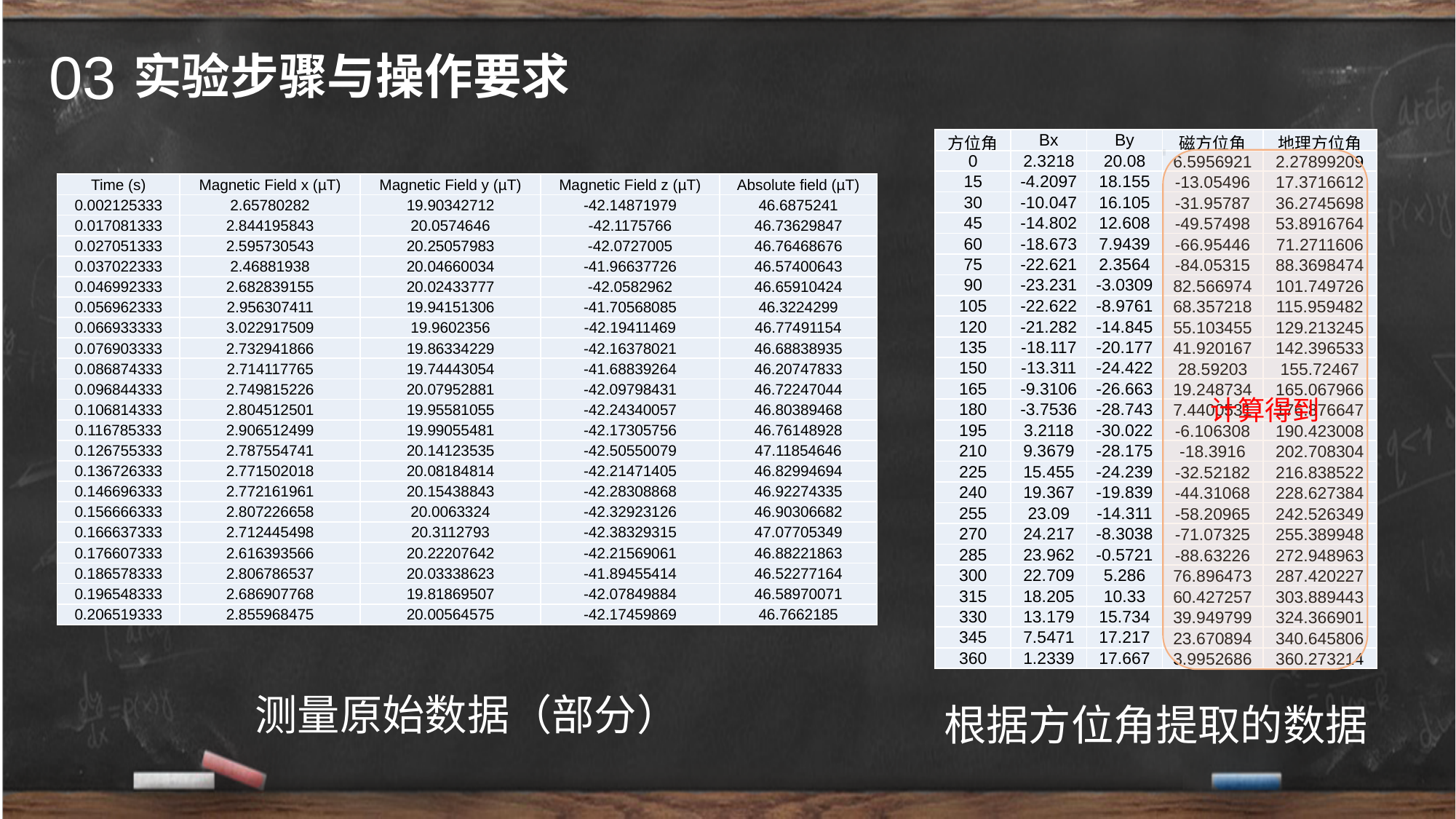

03
实验步骤与操作要求
| 方位角 | Bx | By | 磁方位角 | 地理方位角 |
| --- | --- | --- | --- | --- |
| 0 | 2.3218 | 20.08 | 6.5956921 | 2.27899209 |
| 15 | -4.2097 | 18.155 | -13.05496 | 17.3716612 |
| 30 | -10.047 | 16.105 | -31.95787 | 36.2745698 |
| 45 | -14.802 | 12.608 | -49.57498 | 53.8916764 |
| 60 | -18.673 | 7.9439 | -66.95446 | 71.2711606 |
| 75 | -22.621 | 2.3564 | -84.05315 | 88.3698474 |
| 90 | -23.231 | -3.0309 | 82.566974 | 101.749726 |
| 105 | -22.622 | -8.9761 | 68.357218 | 115.959482 |
| 120 | -21.282 | -14.845 | 55.103455 | 129.213245 |
| 135 | -18.117 | -20.177 | 41.920167 | 142.396533 |
| 150 | -13.311 | -24.422 | 28.59203 | 155.72467 |
| 165 | -9.3106 | -26.663 | 19.248734 | 165.067966 |
| 180 | -3.7536 | -28.743 | 7.4400531 | 176.876647 |
| 195 | 3.2118 | -30.022 | -6.106308 | 190.423008 |
| 210 | 9.3679 | -28.175 | -18.3916 | 202.708304 |
| 225 | 15.455 | -24.239 | -32.52182 | 216.838522 |
| 240 | 19.367 | -19.839 | -44.31068 | 228.627384 |
| 255 | 23.09 | -14.311 | -58.20965 | 242.526349 |
| 270 | 24.217 | -8.3038 | -71.07325 | 255.389948 |
| 285 | 23.962 | -0.5721 | -88.63226 | 272.948963 |
| 300 | 22.709 | 5.286 | 76.896473 | 287.420227 |
| 315 | 18.205 | 10.33 | 60.427257 | 303.889443 |
| 330 | 13.179 | 15.734 | 39.949799 | 324.366901 |
| 345 | 7.5471 | 17.217 | 23.670894 | 340.645806 |
| 360 | 1.2339 | 17.667 | 3.9952686 | 360.273214 |
计算得到
| Time (s) | Magnetic Field x (µT) | Magnetic Field y (µT) | Magnetic Field z (µT) | Absolute field (µT) |
| --- | --- | --- | --- | --- |
| 0.002125333 | 2.65780282 | 19.90342712 | -42.14871979 | 46.6875241 |
| 0.017081333 | 2.844195843 | 20.0574646 | -42.1175766 | 46.73629847 |
| 0.027051333 | 2.595730543 | 20.25057983 | -42.0727005 | 46.76468676 |
| 0.037022333 | 2.46881938 | 20.04660034 | -41.96637726 | 46.57400643 |
| 0.046992333 | 2.682839155 | 20.02433777 | -42.0582962 | 46.65910424 |
| 0.056962333 | 2.956307411 | 19.94151306 | -41.70568085 | 46.3224299 |
| 0.066933333 | 3.022917509 | 19.9602356 | -42.19411469 | 46.77491154 |
| 0.076903333 | 2.732941866 | 19.86334229 | -42.16378021 | 46.68838935 |
| 0.086874333 | 2.714117765 | 19.74443054 | -41.68839264 | 46.20747833 |
| 0.096844333 | 2.749815226 | 20.07952881 | -42.09798431 | 46.72247044 |
| 0.106814333 | 2.804512501 | 19.95581055 | -42.24340057 | 46.80389468 |
| 0.116785333 | 2.906512499 | 19.99055481 | -42.17305756 | 46.76148928 |
| 0.126755333 | 2.787554741 | 20.14123535 | -42.50550079 | 47.11854646 |
| 0.136726333 | 2.771502018 | 20.08184814 | -42.21471405 | 46.82994694 |
| 0.146696333 | 2.772161961 | 20.15438843 | -42.28308868 | 46.92274335 |
| 0.156666333 | 2.807226658 | 20.0063324 | -42.32923126 | 46.90306682 |
| 0.166637333 | 2.712445498 | 20.3112793 | -42.38329315 | 47.07705349 |
| 0.176607333 | 2.616393566 | 20.22207642 | -42.21569061 | 46.88221863 |
| 0.186578333 | 2.806786537 | 20.03338623 | -41.89455414 | 46.52277164 |
| 0.196548333 | 2.686907768 | 19.81869507 | -42.07849884 | 46.58970071 |
| 0.206519333 | 2.855968475 | 20.00564575 | -42.17459869 | 46.7662185 |
测量原始数据（部分）
根据方位角提取的数据